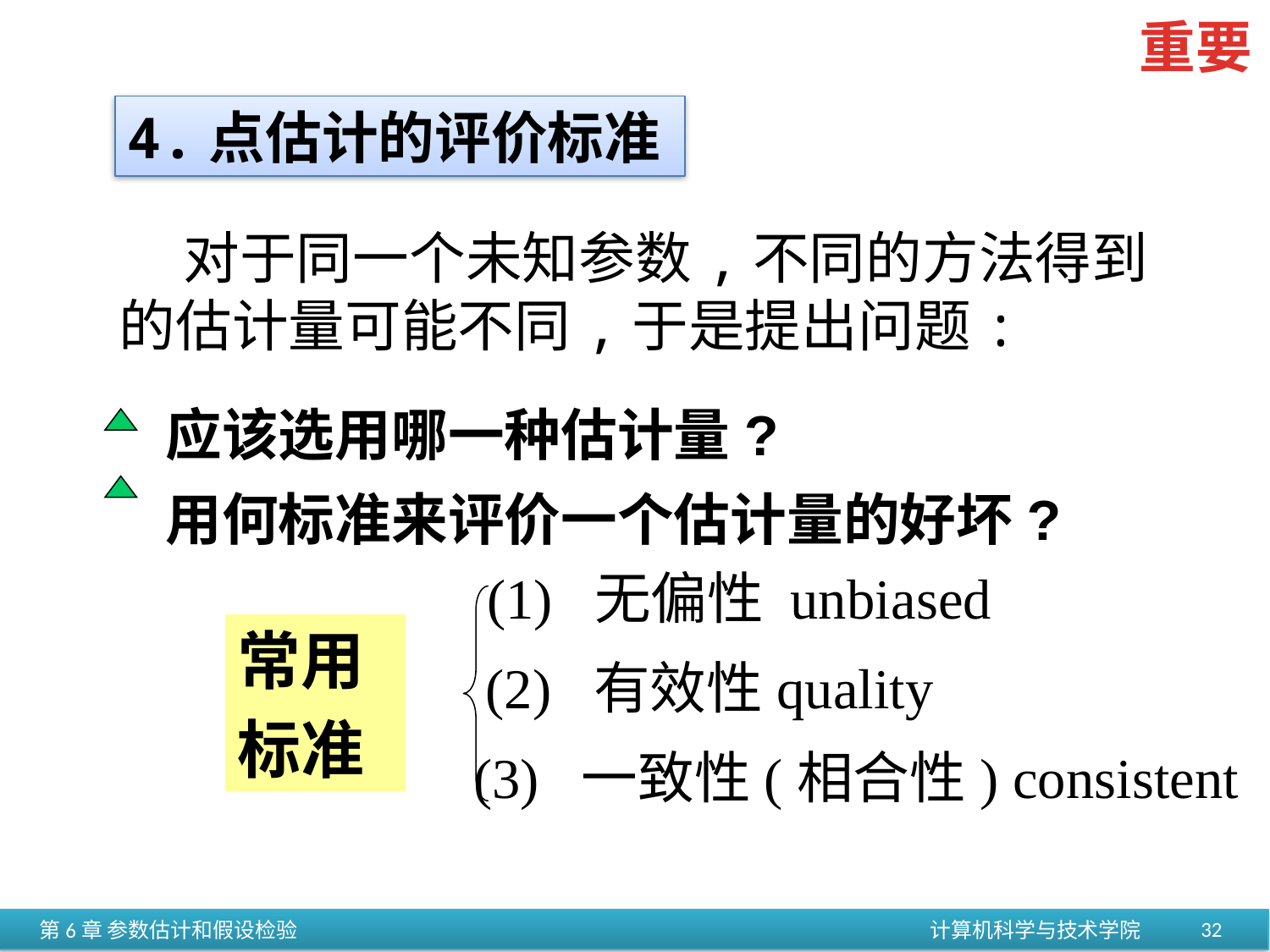

重要
4.点估计的评价标准
    对于同一个未知参数,不同的方法得到
的估计量可能不同,于是提出问题:
应该选用哪一种估计量?
用何标准来评价一个估计量的好坏?

(1)  无偏性 unbiased

常用
标准
(2)  有效性quality
(3)  一致性(相合性) consistent